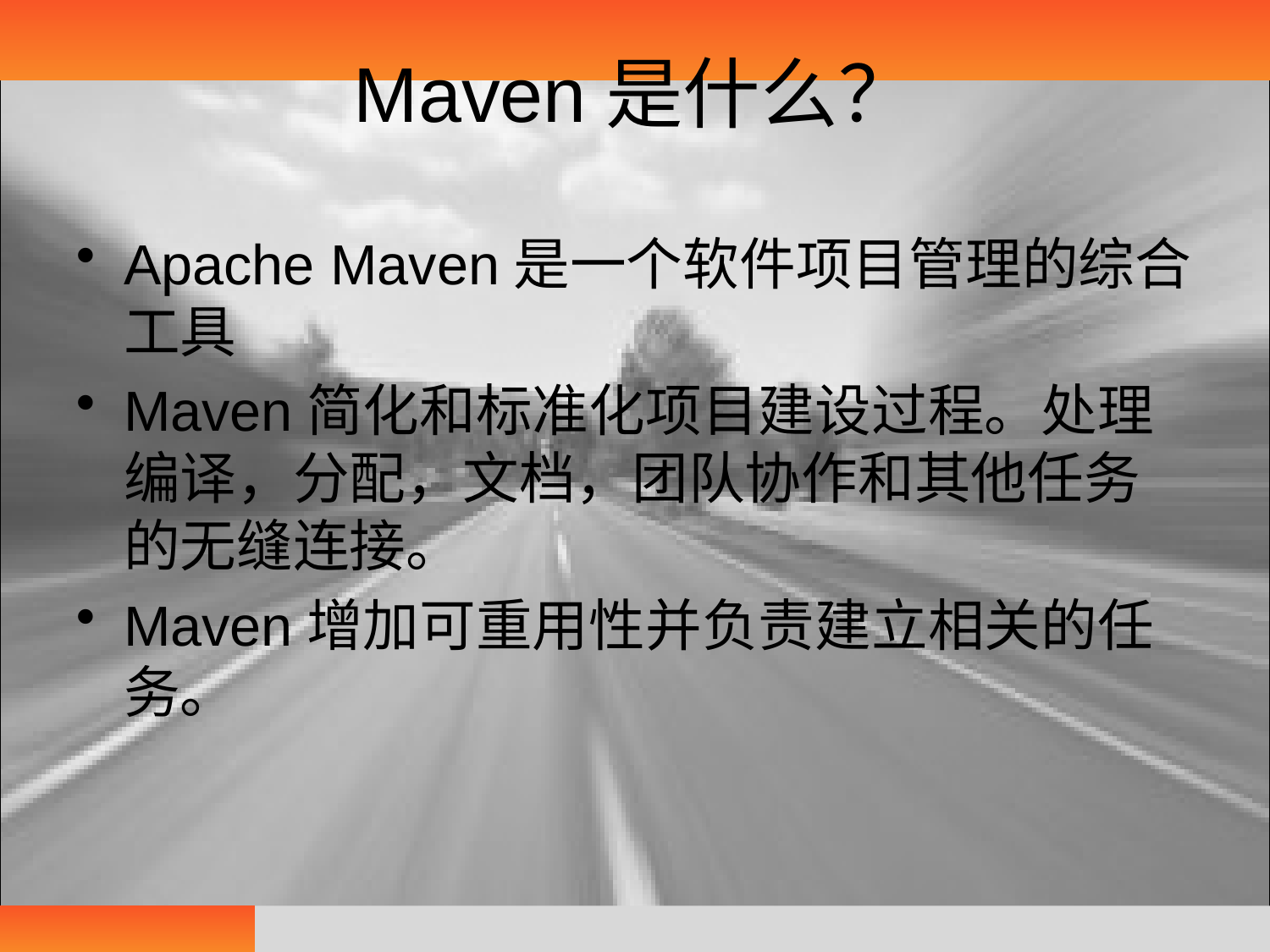

# Maven是什么？
Apache Maven是一个软件项目管理的综合工具
Maven简化和标准化项目建设过程。处理编译，分配，文档，团队协作和其他任务的无缝连接。
Maven增加可重用性并负责建立相关的任务。